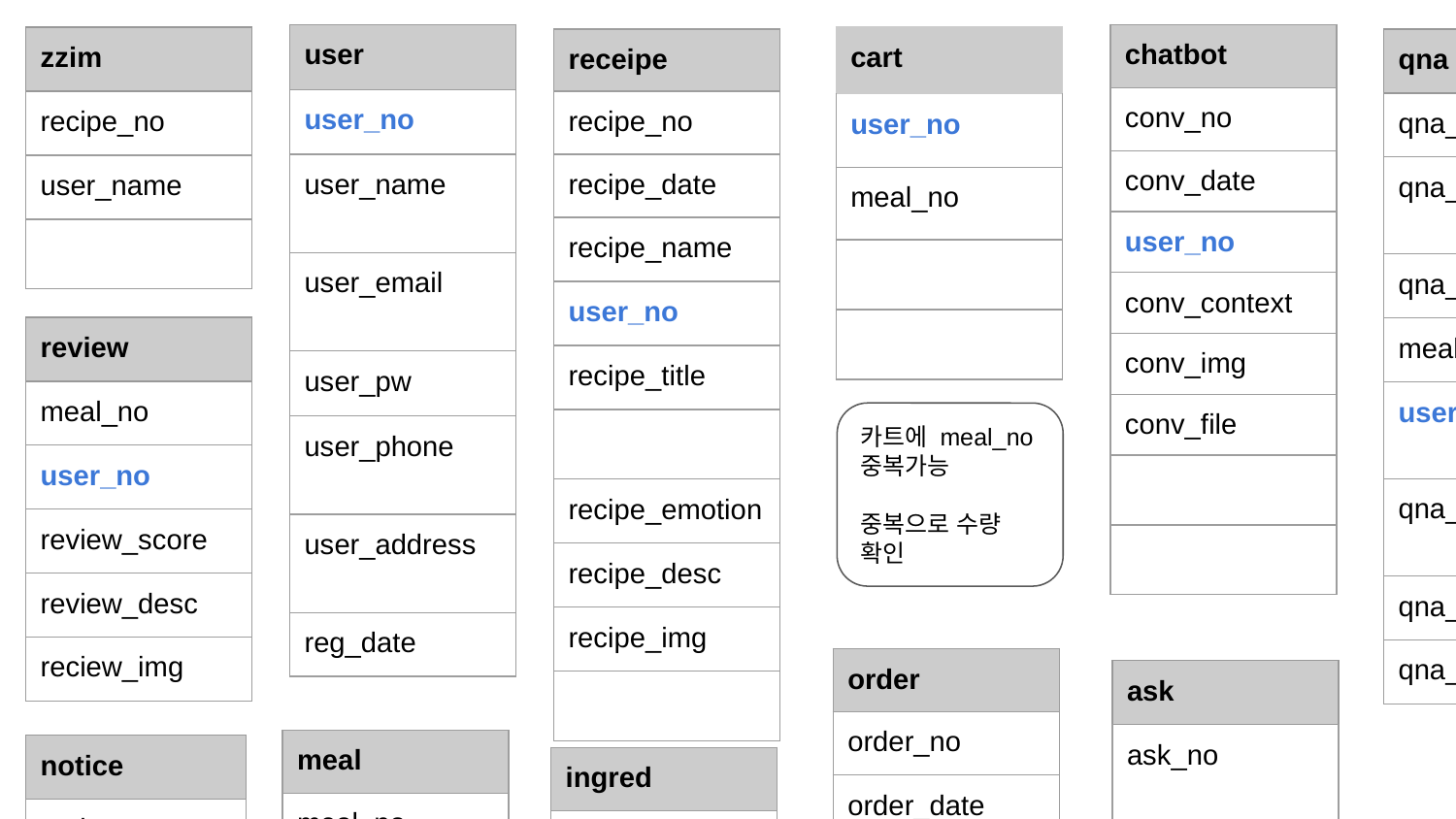

| user |
| --- |
| user\_no |
| user\_name |
| user\_email |
| user\_pw |
| user\_phone |
| user\_address |
| reg\_date |
| chatbot |
| --- |
| conv\_no |
| conv\_date |
| user\_no |
| conv\_context |
| conv\_img |
| conv\_file |
|  |
|  |
| cart |
| --- |
| user\_no |
| meal\_no |
|  |
|  |
| zzim |
| --- |
| recipe\_no |
| user\_name |
|  |
| receipe |
| --- |
| recipe\_no |
| recipe\_date |
| recipe\_name |
| user\_no |
| recipe\_title |
|  |
| recipe\_emotion |
| recipe\_desc |
| recipe\_img |
|  |
| qna |
| --- |
| qna\_no |
| qna\_date |
| qna\_title |
| meal\_no |
| user\_no |
| qna\_desc |
| qna\_file |
| qna\_pw |
| review |
| --- |
| meal\_no |
| user\_no |
| review\_score |
| review\_desc |
| reciew\_img |
카트에 meal_no
중복가능

중복으로 수량 확인
| order |
| --- |
| order\_no |
| order\_date |
| order\_state |
| meal\_no |
| meal\_price |
| user\_no |
| user\_payment |
| total\_price |
|  |
| ask |
| --- |
| ask\_no |
| ask\_date |
| ask\_title |
| user\_no |
| ask\_desc |
| ask\_file |
| ask\_pw |
| meal |
| --- |
| meal\_no |
| meal\_date |
| meal\_name |
| meal\_price |
| meal\_desc |
| meal\_img |
|  |
| notice |
| --- |
| notice\_no |
| notice\_date |
| notice\_title |
| user\_no |
| notice\_desc |
| notice\_file |
| ingred |
| --- |
|  |
| recipe\_no |
| 사과 |
| 돼지고기 |
| 소고기 |
| ingred\_1 |
| ingred\_2 |
| ingred\_3 |
| ingred\_4 |